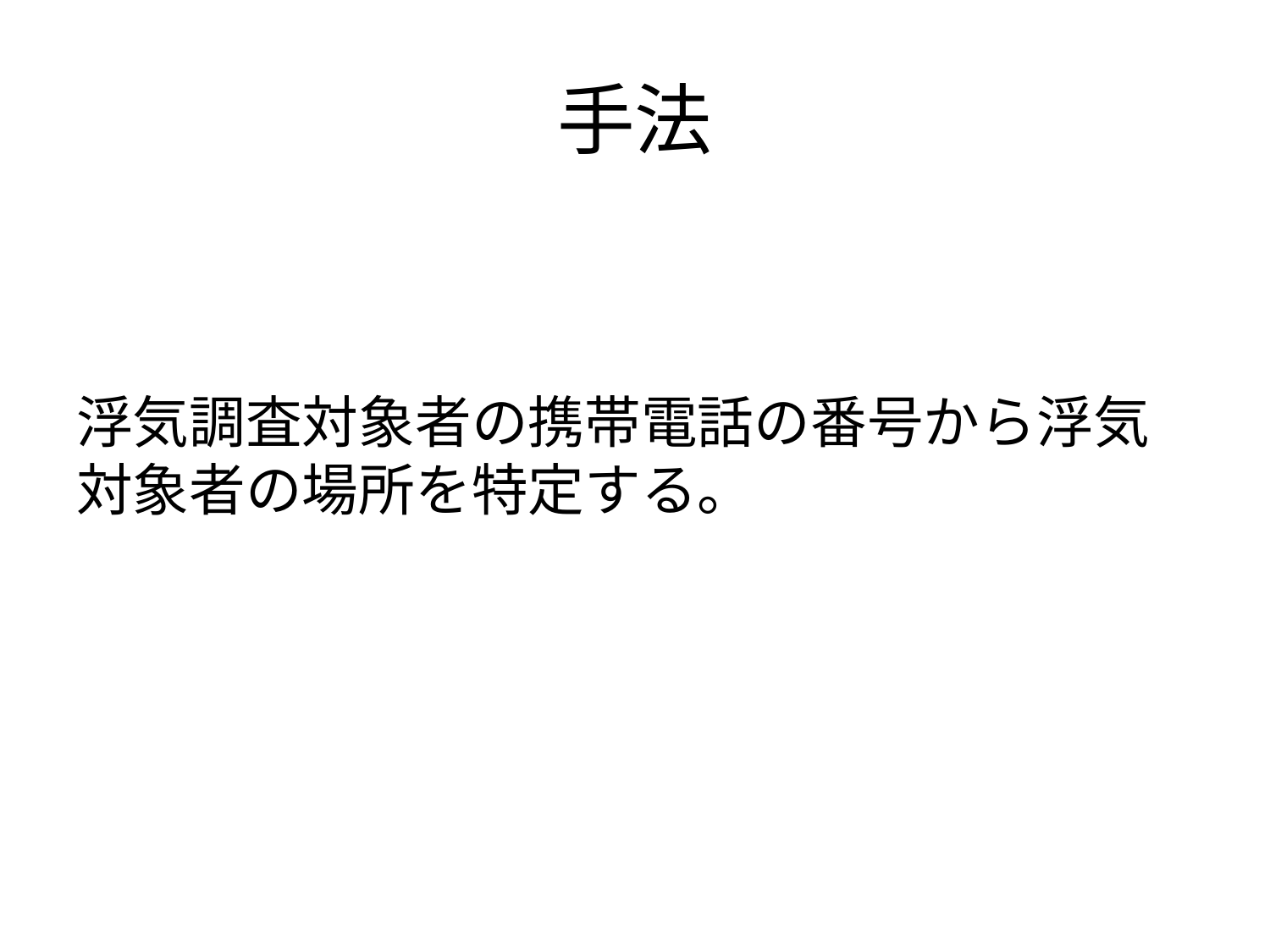

# 手法

浮気調査対象者の携帯電話の番号から浮気対象者の場所を特定する。